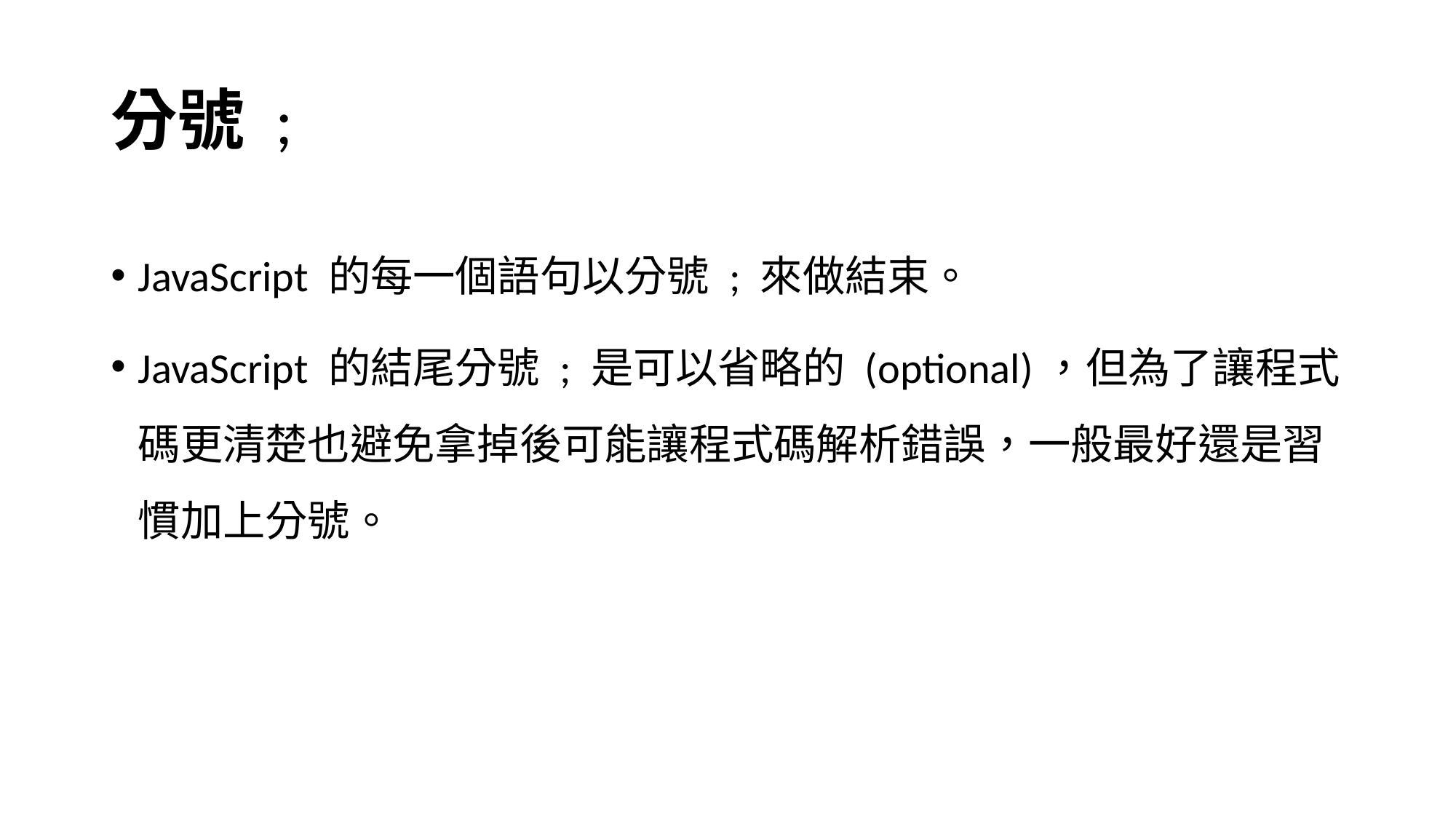

# 分號 ;
JavaScript 的每一個語句以分號 ; 來做結束。
JavaScript 的結尾分號 ; 是可以省略的 (optional)，但為了讓程式碼更清楚也避免拿掉後可能讓程式碼解析錯誤，一般最好還是習慣加上分號。